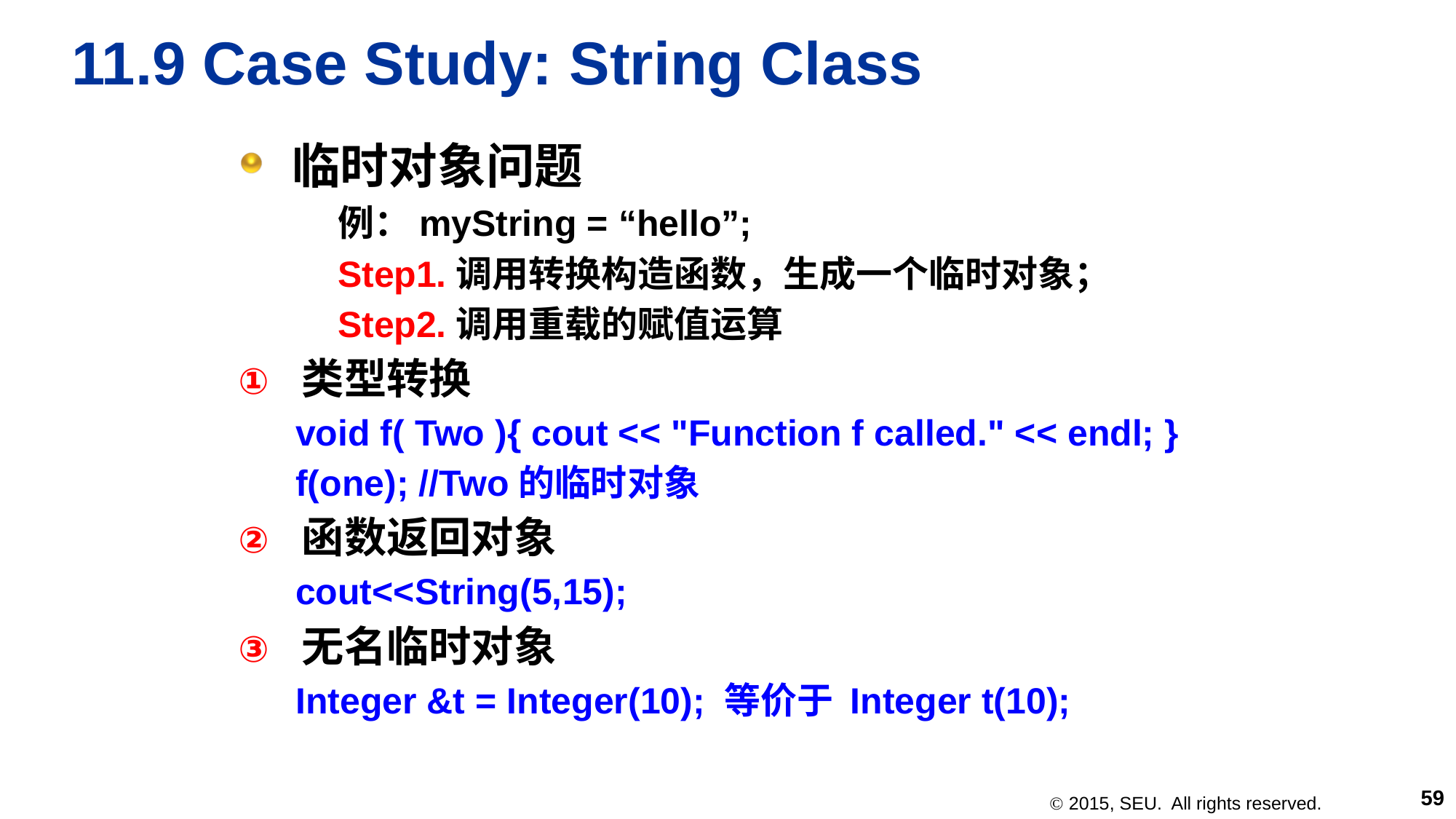

# 11.9 Case Study: String Class
临时对象问题
	例：myString = “hello”;
	Step1.调用转换构造函数，生成一个临时对象；
	Step2.调用重载的赋值运算
类型转换
void f( Two ){ cout << "Function f called." << endl; }
f(one); //Two的临时对象
函数返回对象
cout<<String(5,15);
无名临时对象
Integer &t = Integer(10); 等价于 Integer t(10);